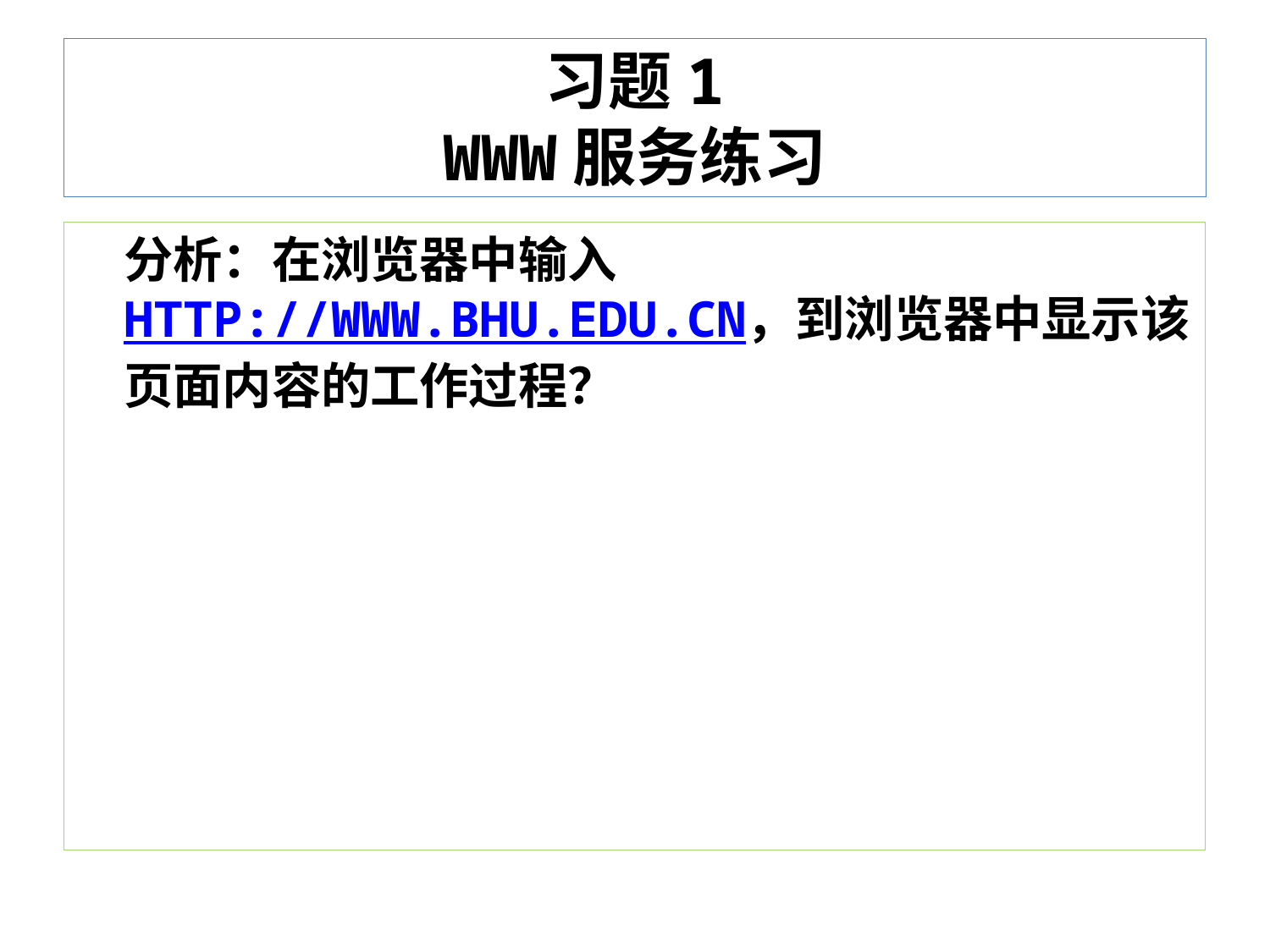

# 习题1 WWW服务练习
	分析：在浏览器中输入HTTP://WWW.BHU.EDU.CN，到浏览器中显示该页面内容的工作过程？